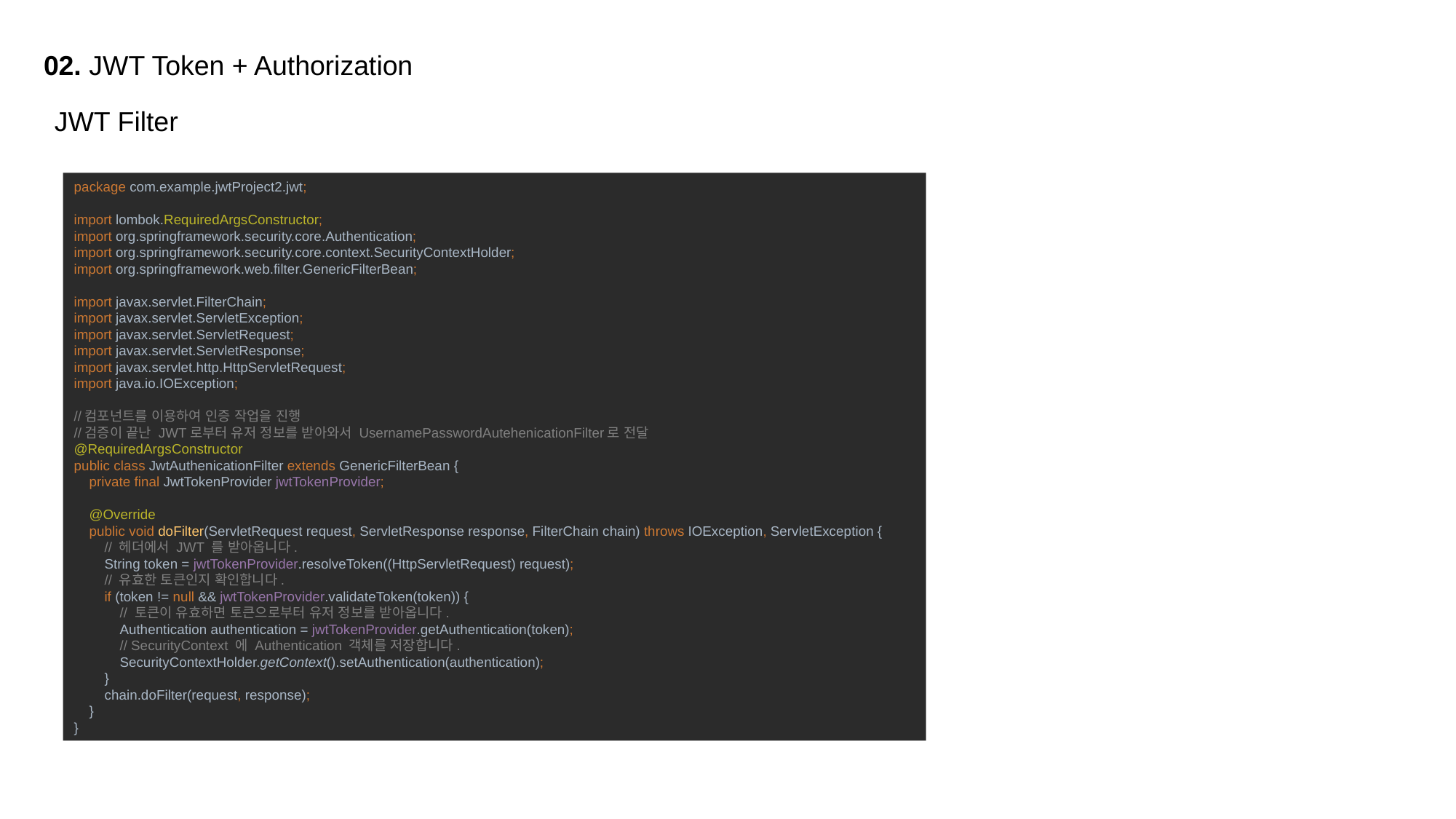

02. JWT Token + Authorization
JWT Filter
package com.example.jwtProject2.jwt;
import lombok.RequiredArgsConstructor;
import org.springframework.security.core.Authentication;
import org.springframework.security.core.context.SecurityContextHolder;
import org.springframework.web.filter.GenericFilterBean;
import javax.servlet.FilterChain;
import javax.servlet.ServletException;
import javax.servlet.ServletRequest;
import javax.servlet.ServletResponse;
import javax.servlet.http.HttpServletRequest;
import java.io.IOException;
//컴포넌트를 이용하여 인증 작업을 진행
//검증이 끝난 JWT로부터 유저 정보를 받아와서 UsernamePasswordAutehenicationFilter로 전달
@RequiredArgsConstructor
public class JwtAuthenicationFilter extends GenericFilterBean {
    private final JwtTokenProvider jwtTokenProvider;
    @Override
    public void doFilter(ServletRequest request, ServletResponse response, FilterChain chain) throws IOException, ServletException {
        // 헤더에서 JWT 를 받아옵니다.
        String token = jwtTokenProvider.resolveToken((HttpServletRequest) request);
        // 유효한 토큰인지 확인합니다.
        if (token != null && jwtTokenProvider.validateToken(token)) {
            // 토큰이 유효하면 토큰으로부터 유저 정보를 받아옵니다.
            Authentication authentication = jwtTokenProvider.getAuthentication(token);
            // SecurityContext 에 Authentication 객체를 저장합니다.
            SecurityContextHolder.getContext().setAuthentication(authentication);
        }
        chain.doFilter(request, response);
    }
}